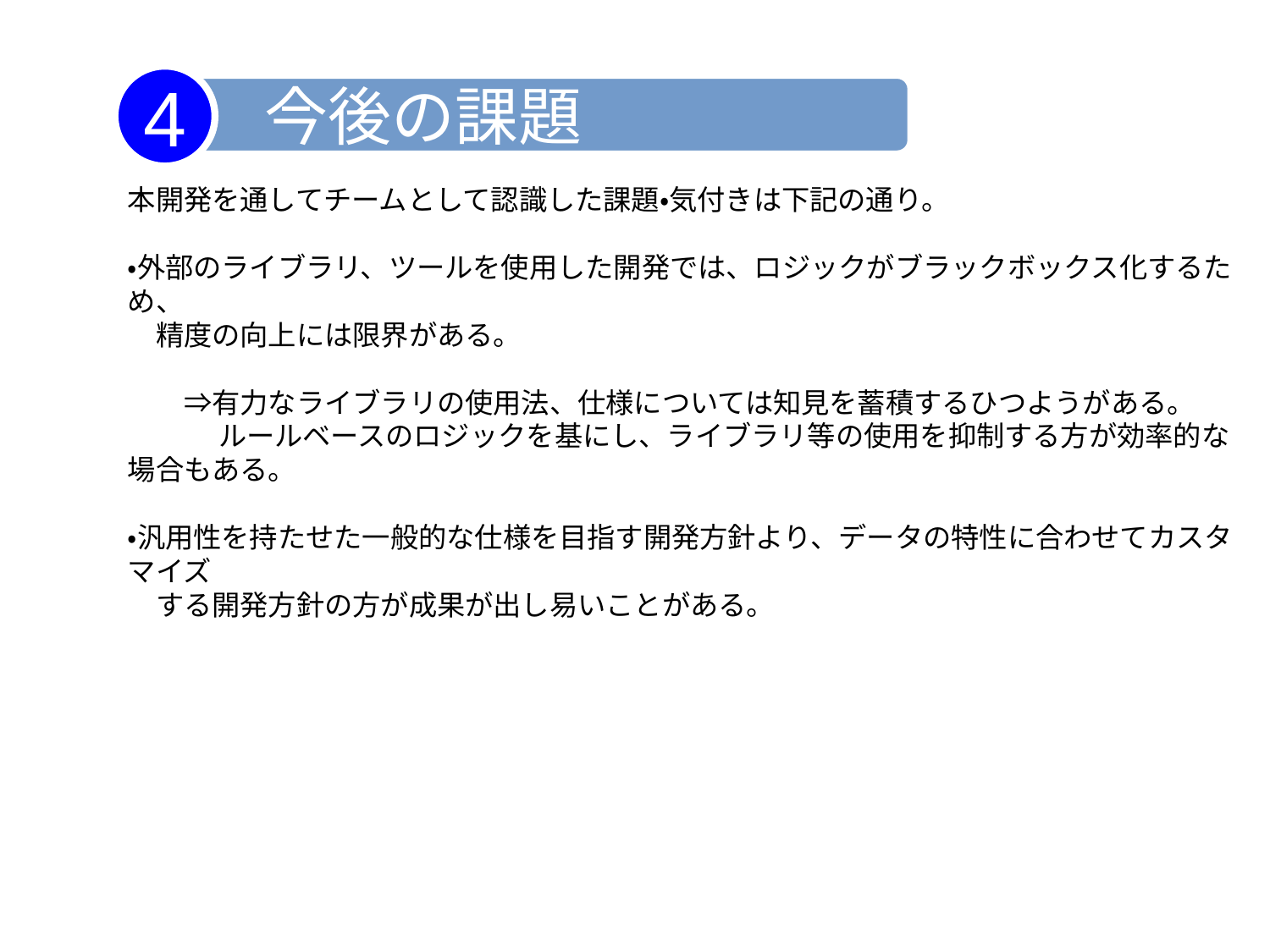

4
　今後の課題
本開発を通してチームとして認識した課題・気付きは下記の通り。

・外部のライブラリ、ツールを使用した開発では、ロジックがブラックボックス化するため、
　精度の向上には限界がある。

　　⇒有力なライブラリの使用法、仕様については知見を蓄積するひつようがある。
　　　 ルールベースのロジックを基にし、ライブラリ等の使用を抑制する方が効率的な場合もある。

・汎用性を持たせた一般的な仕様を目指す開発方針より、データの特性に合わせてカスタマイズ
　する開発方針の方が成果が出し易いことがある。